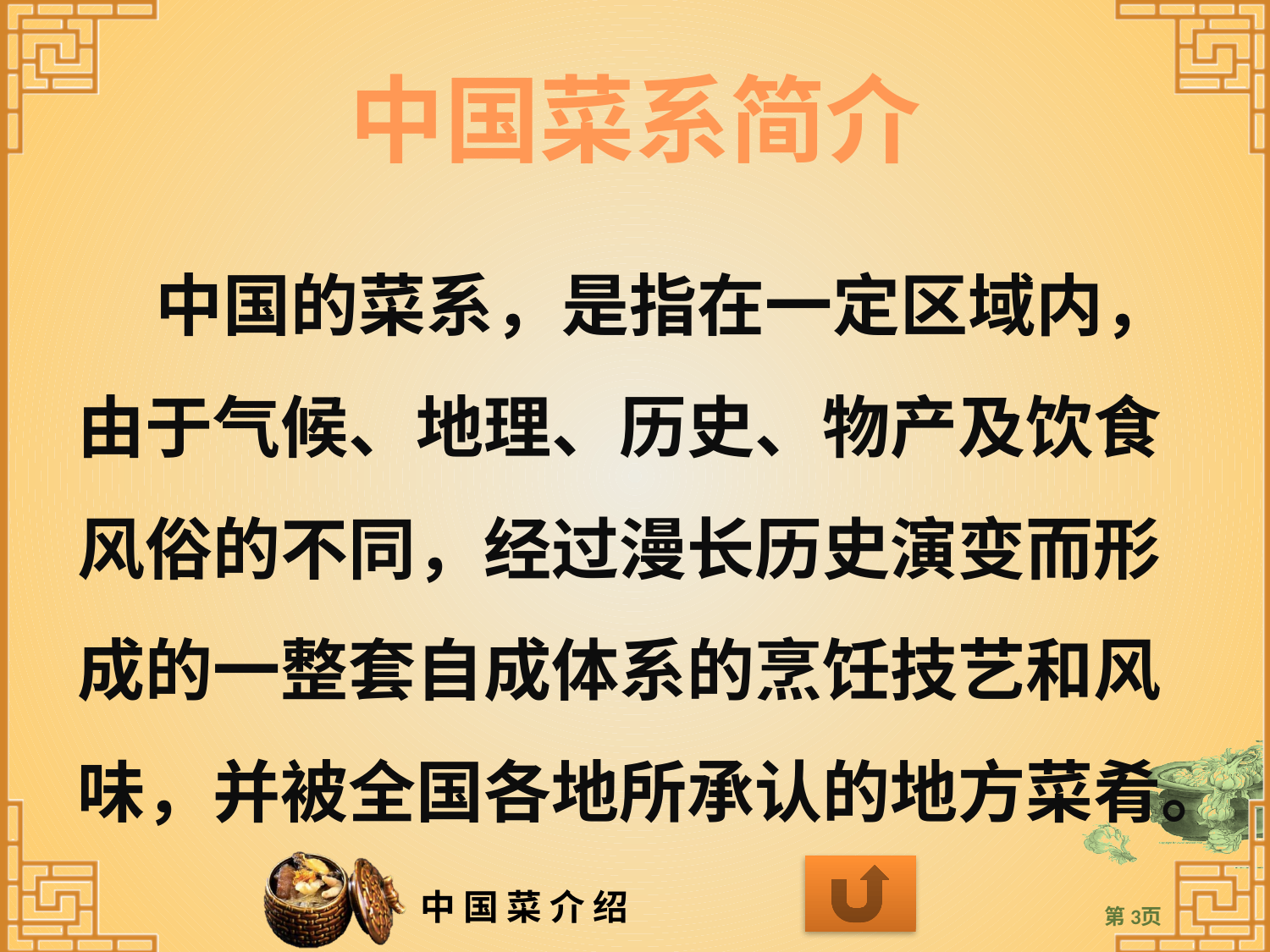

# 中国菜系简介
    中国的菜系，是指在一定区域内，由于气候、地理、历史、物产及饮食风俗的不同，经过漫长历史演变而形成的一整套自成体系的烹饪技艺和风味，并被全国各地所承认的地方菜肴。

第3页